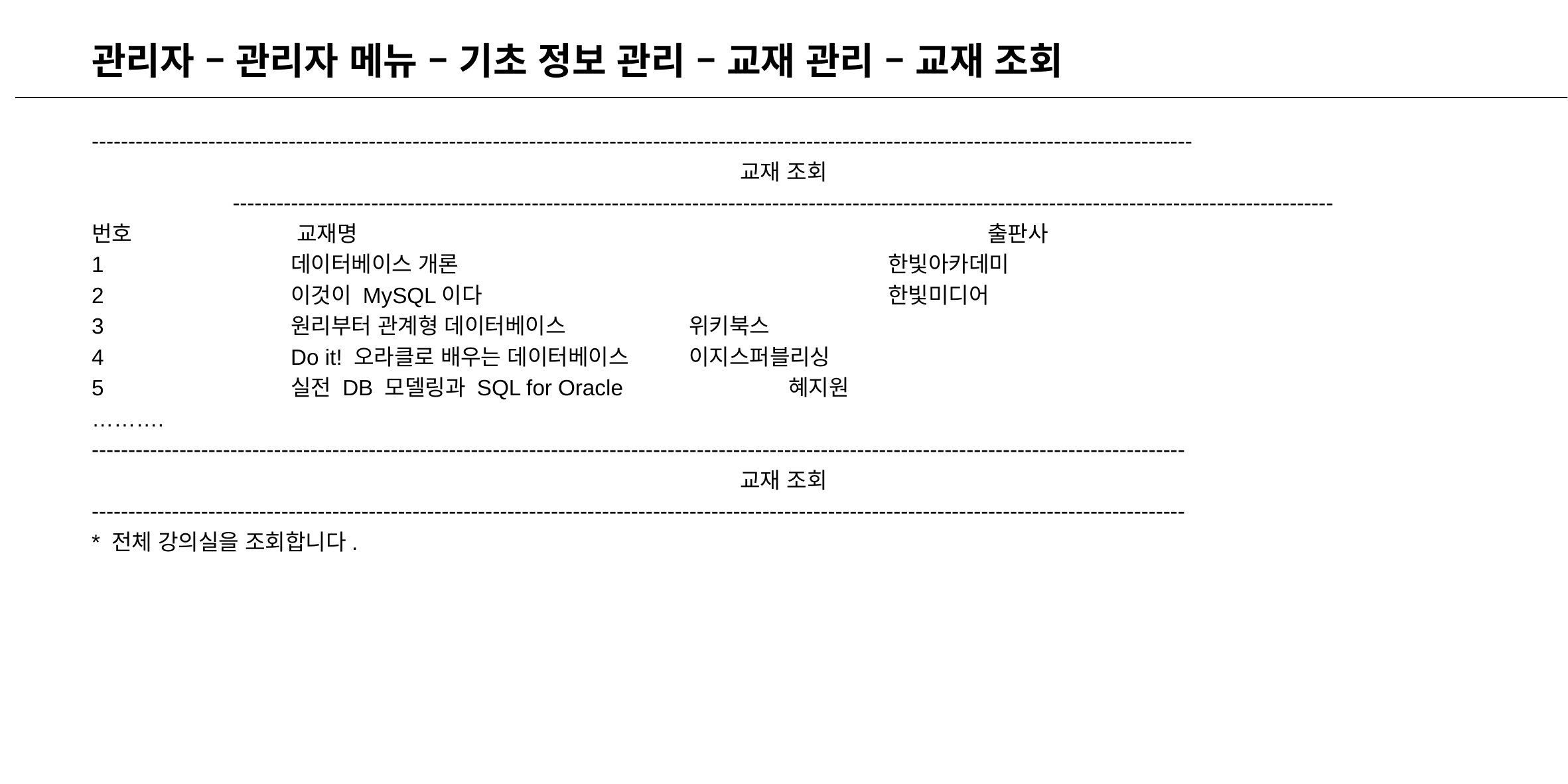

# 관리자 – 관리자 메뉴 – 기초 정보 관리 – 교재 관리 – 교재 조회
-------------------------------------------------------------------------------------------------------------------------------------------------------
교재 조회
-------------------------------------------------------------------------------------------------------------------------------------------------------
번호		 교재명							출판사
1		데이터베이스 개론					한빛아카데미
2		이것이 MySQL이다					한빛미디어
3		원리부터 관계형 데이터베이스		위키북스
4		Do it! 오라클로 배우는 데이터베이스	이지스퍼블리싱
5		실전 DB 모델링과 SQL for Oracle		혜지원
……….
------------------------------------------------------------------------------------------------------------------------------------------------------
교재 조회
------------------------------------------------------------------------------------------------------------------------------------------------------
* 전체 강의실을 조회합니다.